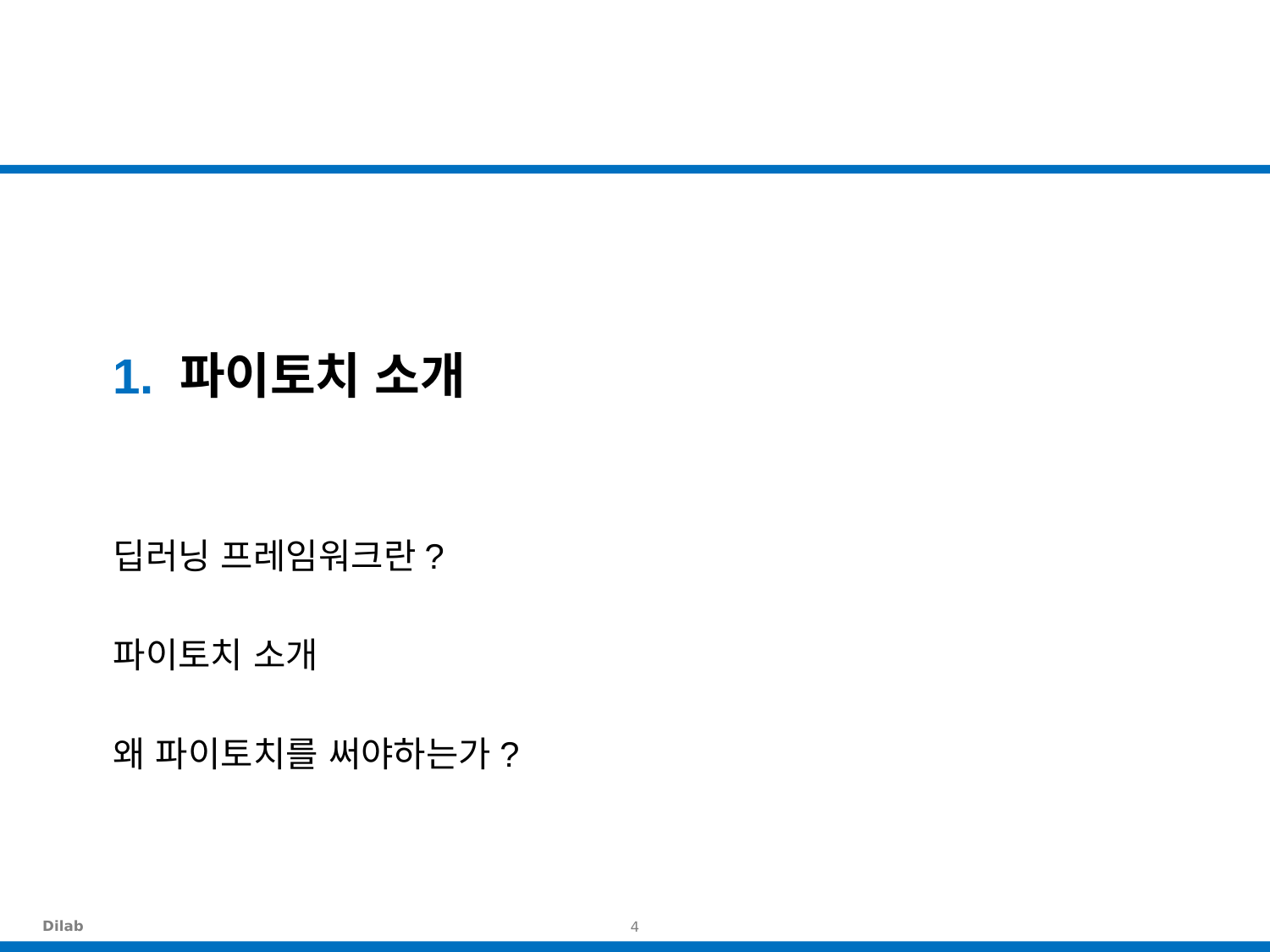

# 1. 파이토치 소개
딥러닝 프레임워크란?

파이토치 소개

왜 파이토치를 써야하는가?